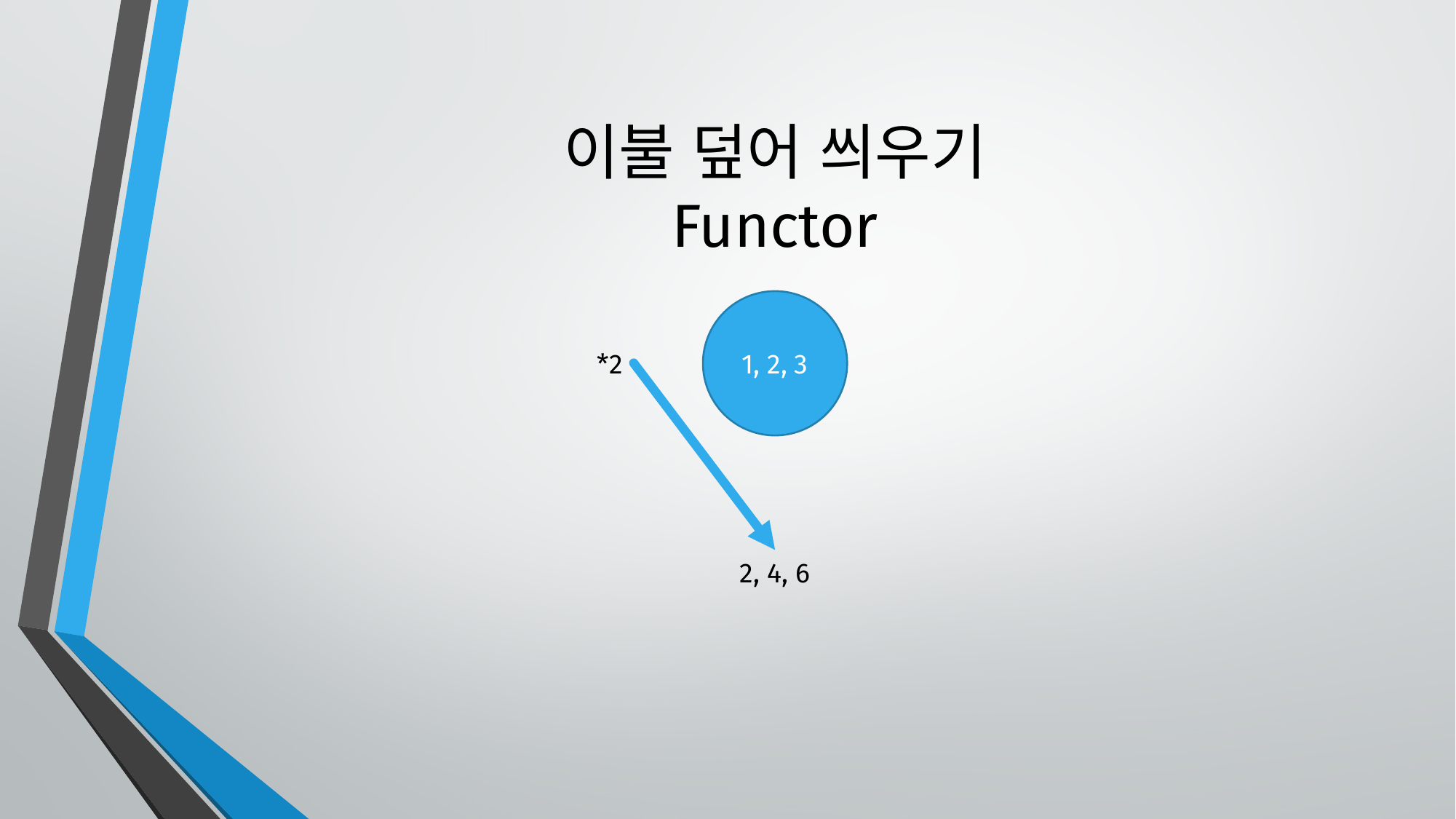

# 이불 덮어 씌우기 Functor
1, 2, 3
*2
2, 4, 6